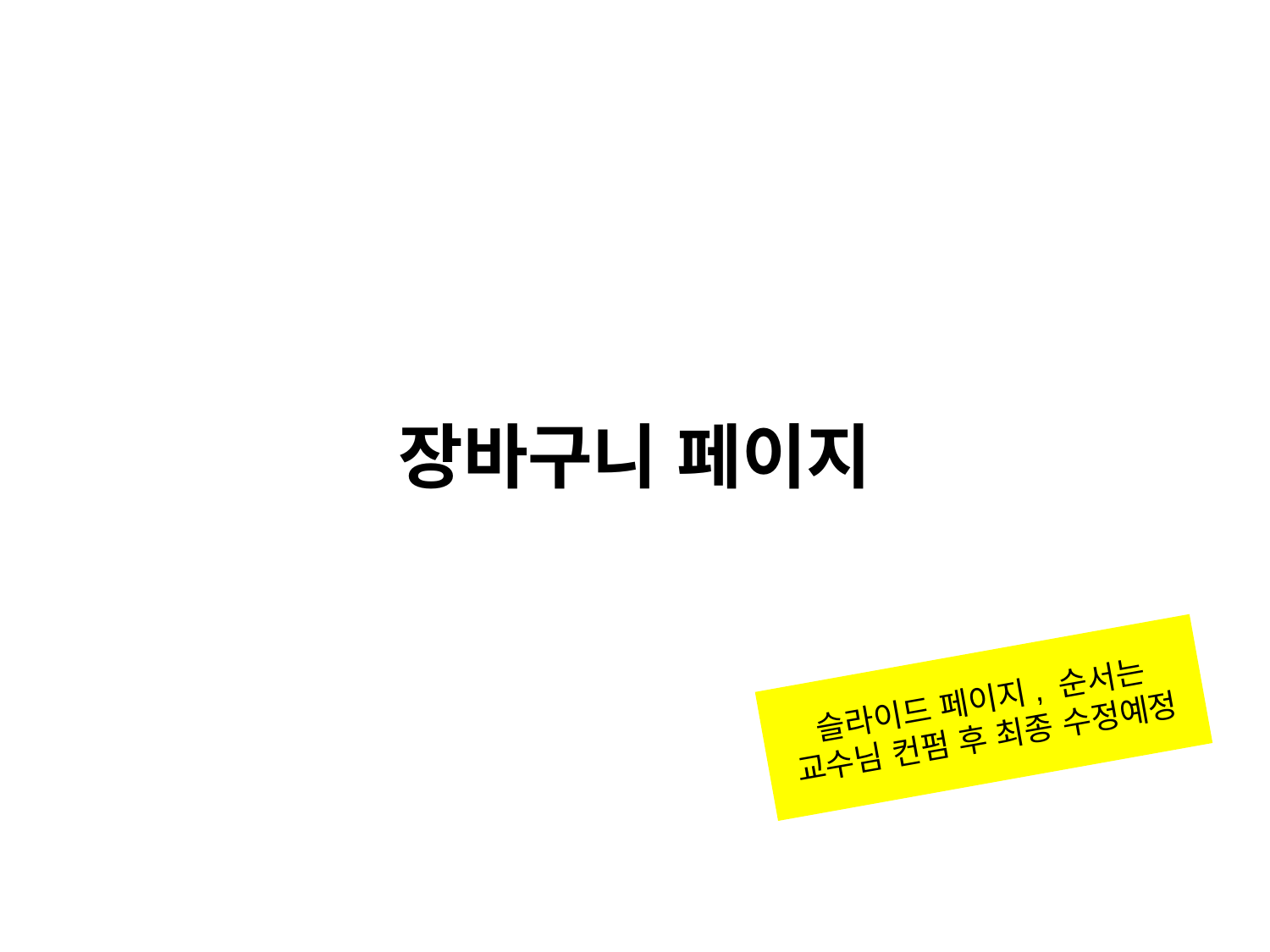

장바구니 페이지
슬라이드 페이지, 순서는 교수님 컨펌 후 최종 수정예정